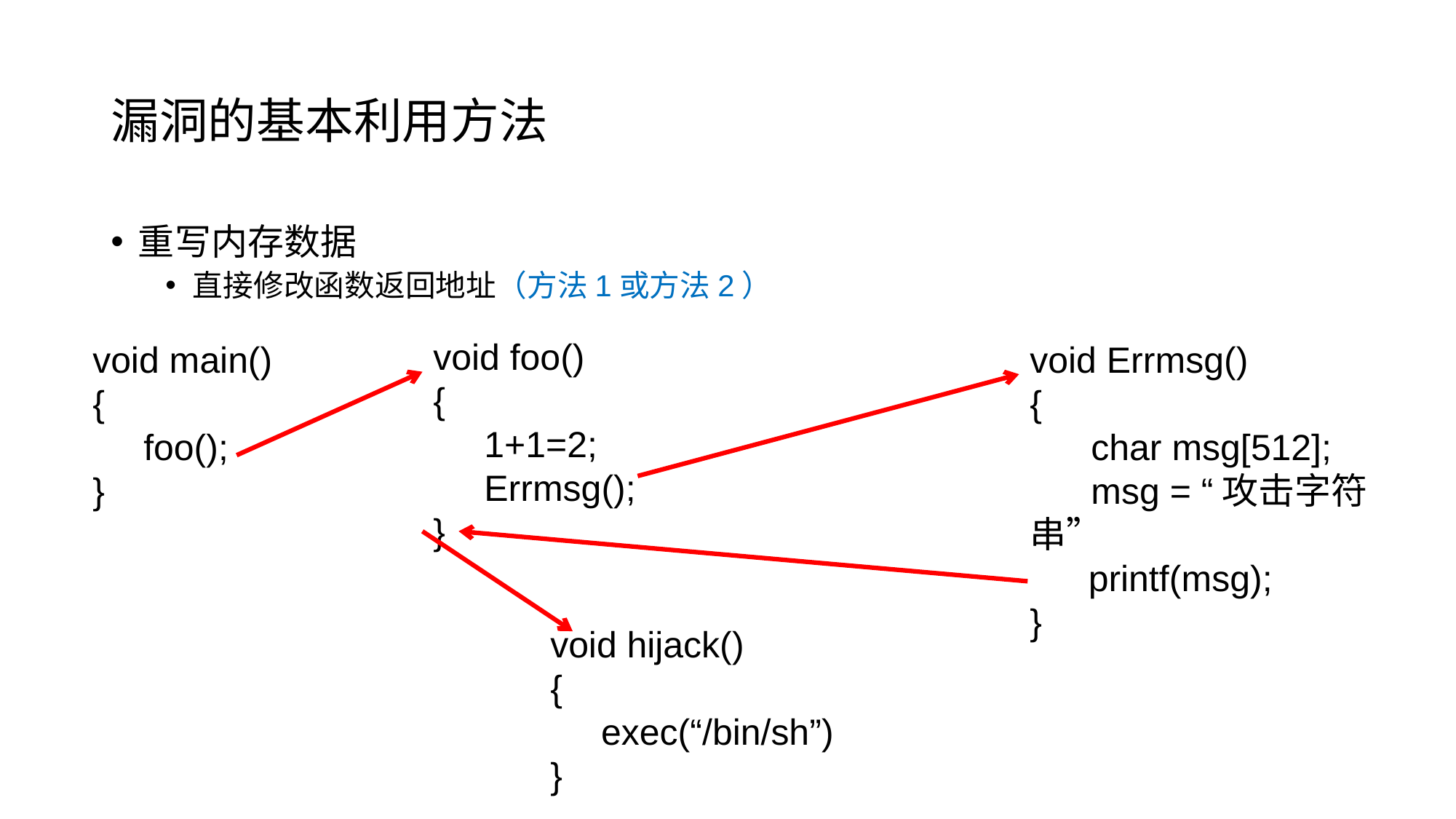

# 漏洞的基本利用方法
重写内存数据
直接修改函数返回地址（方法1或方法2）
void foo()
{
     1+1=2;
     Errmsg();
}
void main()
{
     foo();
}
void Errmsg()
{
      char msg[512];
      msg = “攻击字符串”
       printf(msg);
}
void hijack()
{
     exec(“/bin/sh”)
}